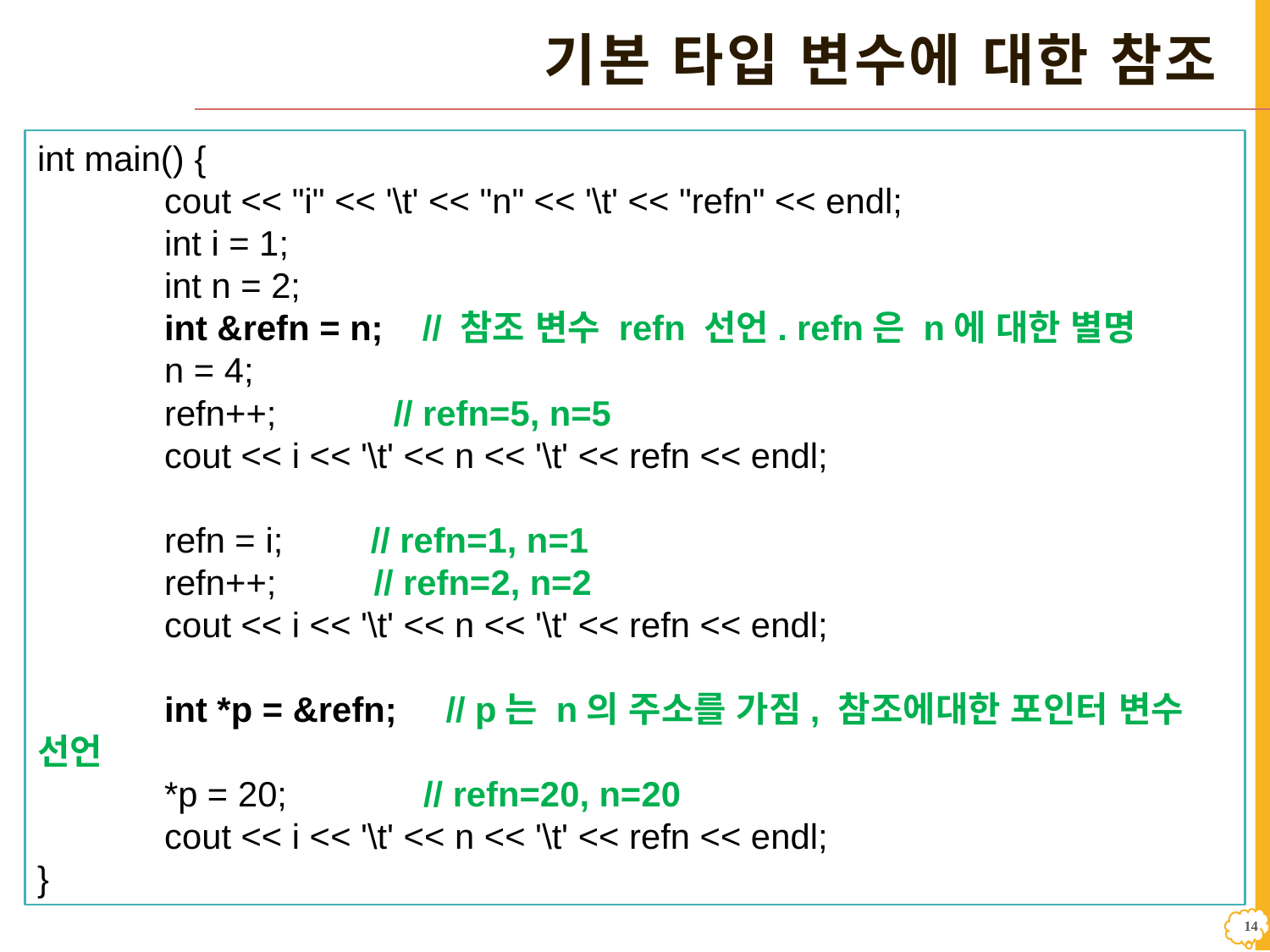

# 기본 타입 변수에 대한 참조
int main() {
	cout << "i" << '\t' << "n" << '\t' << "refn" << endl;
	int i = 1;
	int n = 2;
	int &refn = n;    // 참조 변수 refn 선언. refn은 n에 대한 별명
	n = 4;
	refn++;            // refn=5, n=5
	cout << i << '\t' << n << '\t' << refn << endl;

	refn = i;         // refn=1, n=1
	refn++;          // refn=2, n=2
	cout << i << '\t' << n << '\t' << refn << endl;

	int *p = &refn;     // p는 n의 주소를 가짐, 참조에대한 포인터 변수 선언
	*p = 20;              // refn=20, n=20
	cout << i << '\t' << n << '\t' << refn << endl;
}
14